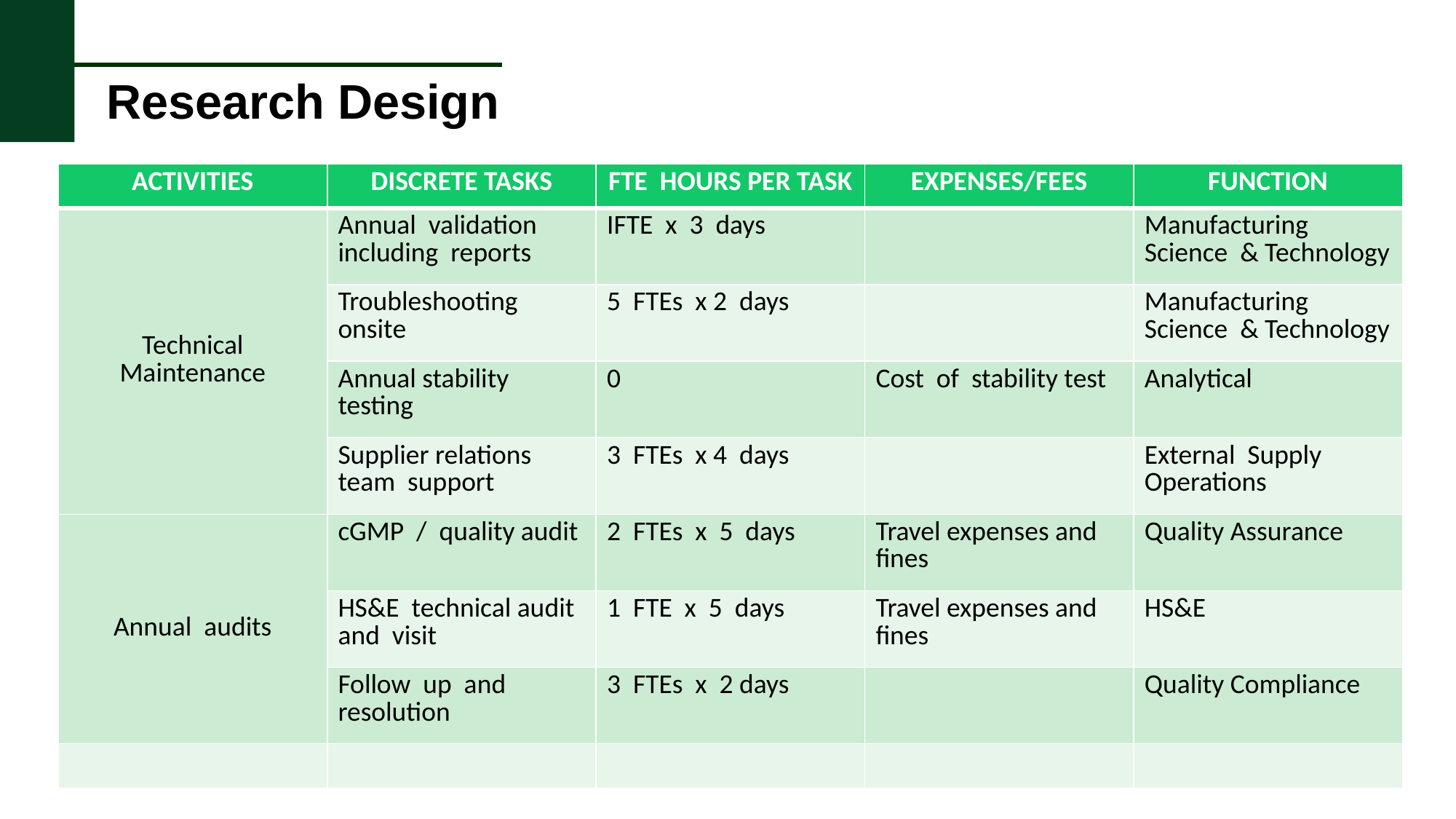

Research Design
| ACTIVITIES | DISCRETE TASKS | FTE HOURS PER TASK | EXPENSES/FEES | FUNCTION |
| --- | --- | --- | --- | --- |
| Technical Maintenance | Annual validation including reports | IFTE x 3 days |  | Manufacturing Science & Technology |
|  | Troubleshooting onsite | 5 FTEs x 2 days |  | Manufacturing Science & Technology |
|  | Annual stability testing | 0 | Cost of stability test | Analytical |
|  | Supplier relations team support | 3 FTEs x 4 days |  | External Supply Operations |
| Annual audits | cGMP / quality audit | 2 FTEs x 5 days | Travel expenses and fines | Quality Assurance |
|  | HS&E technical audit and visit | 1 FTE x 5 days | Travel expenses and fines | HS&E |
|  | Follow up and resolution | 3 FTEs x 2 days |  | Quality Compliance |
|  |  |  |  |  |
添文本
地位领先，盈利能力下降
产品和服务多样
添加文本

添加文本
复杂性显著上升
产品结构中不受专利保护的比例较高
添加文本